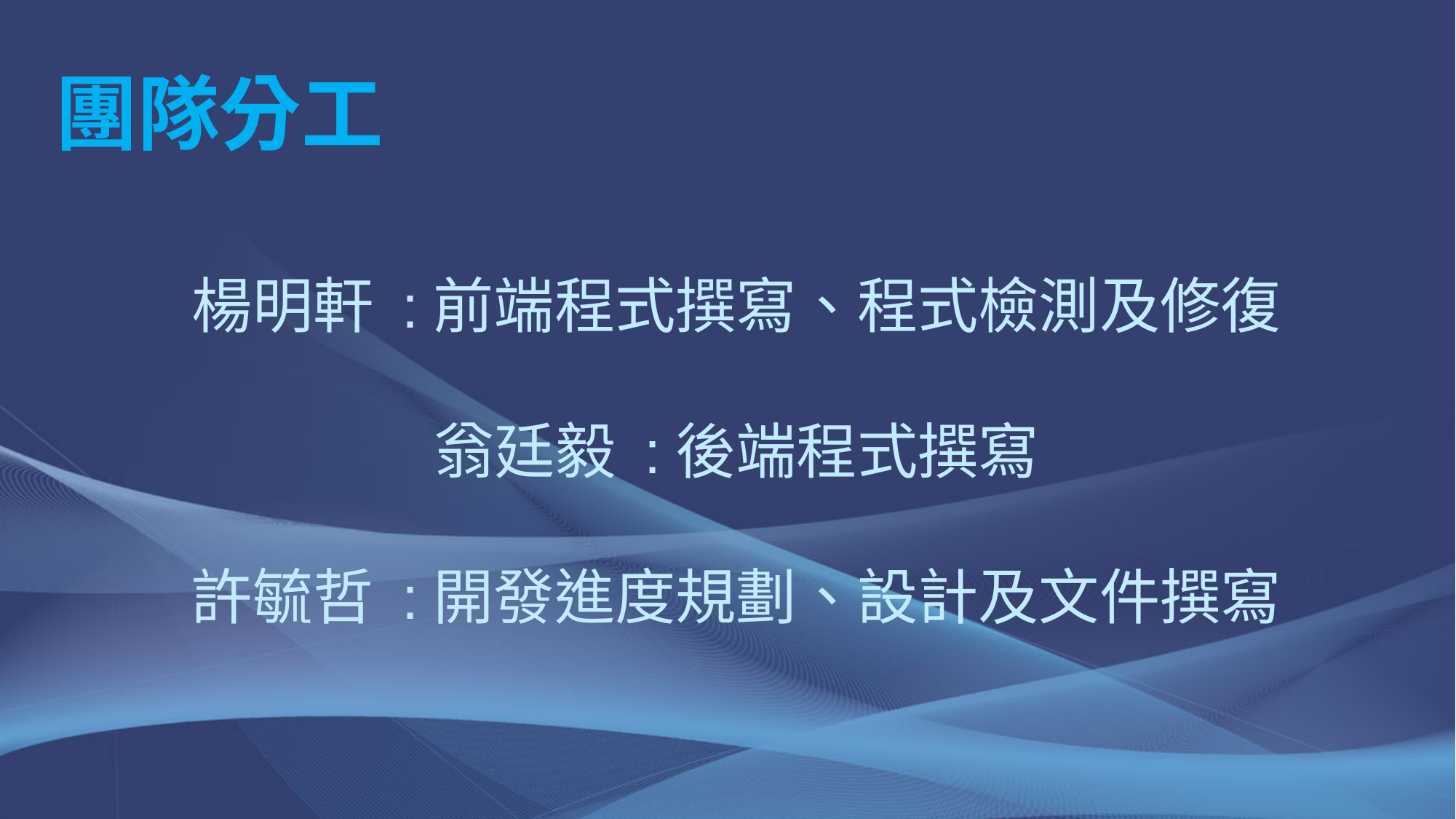

團隊分工
楊明軒 :前端程式撰寫、程式檢測及修復

翁廷毅 :後端程式撰寫

許毓哲 :開發進度規劃、設計及文件撰寫